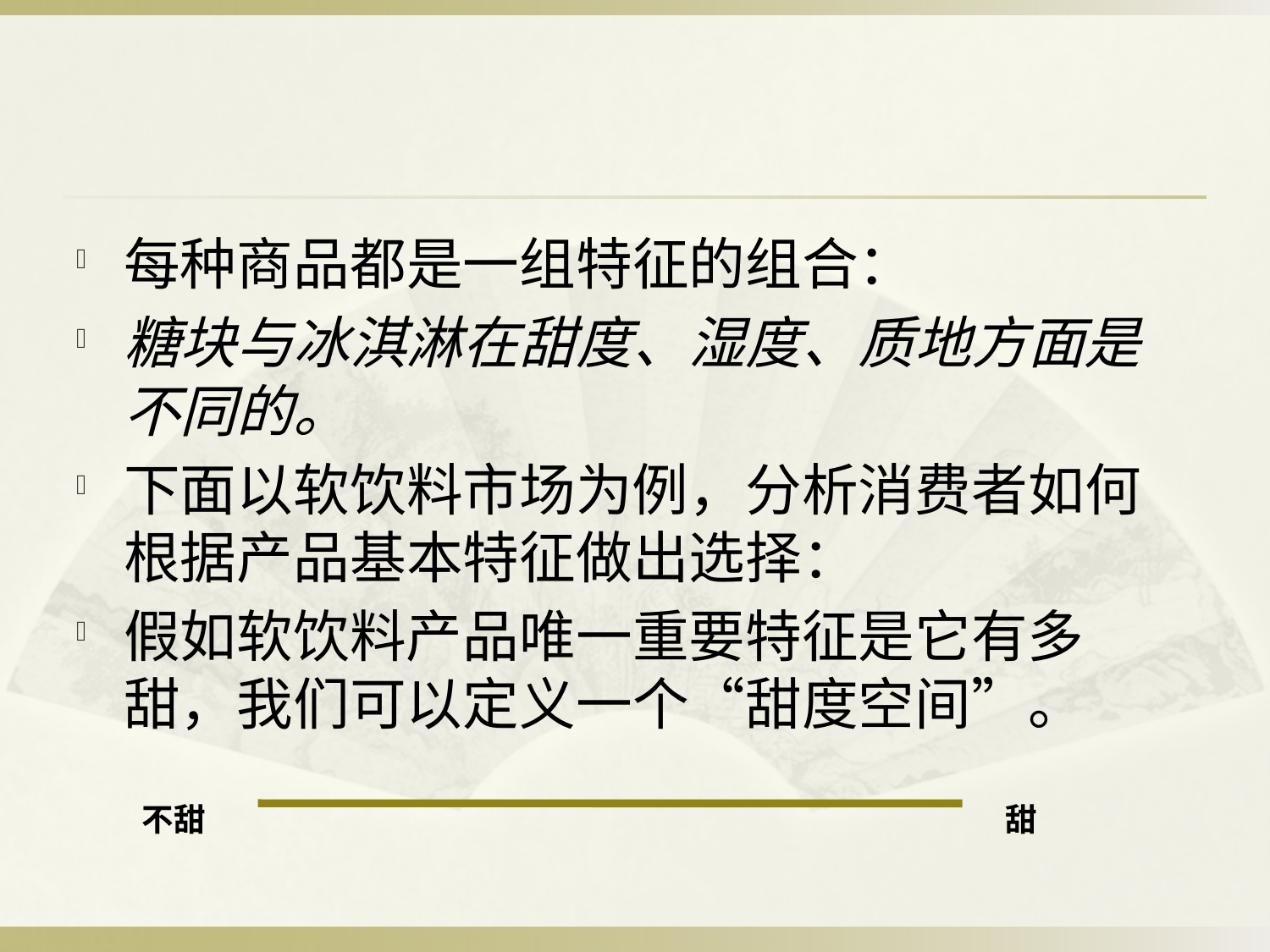

#
每种商品都是一组特征的组合：
糖块与冰淇淋在甜度、湿度、质地方面是不同的。
下面以软饮料市场为例，分析消费者如何根据产品基本特征做出选择：
假如软饮料产品唯一重要特征是它有多甜，我们可以定义一个“甜度空间”。
不甜
甜